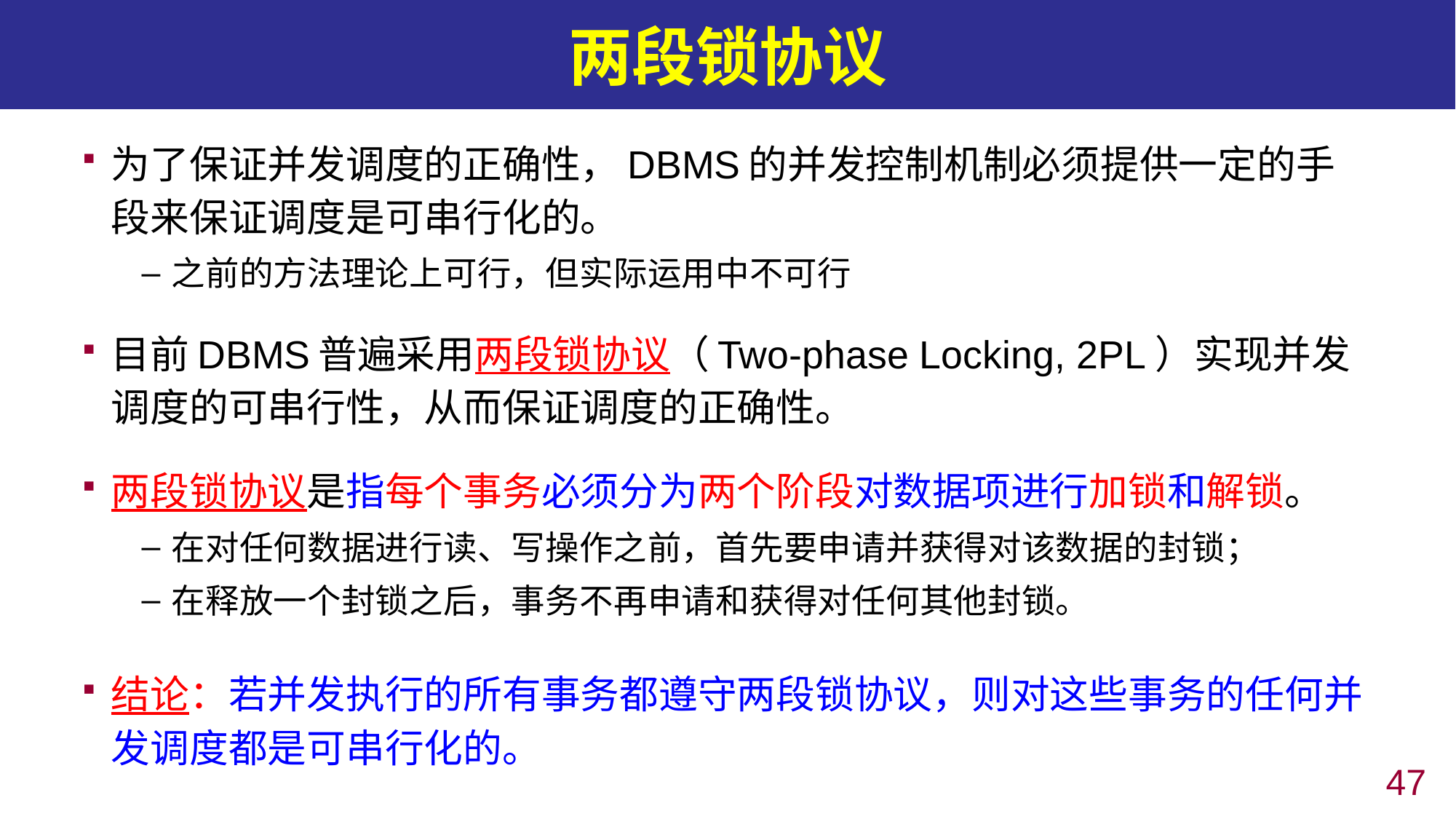

# 两段锁协议
为了保证并发调度的正确性，DBMS的并发控制机制必须提供一定的手段来保证调度是可串行化的。
之前的方法理论上可行，但实际运用中不可行

目前DBMS普遍采用两段锁协议（Two-phase Locking, 2PL）实现并发调度的可串行性，从而保证调度的正确性。

两段锁协议是指每个事务必须分为两个阶段对数据项进行加锁和解锁。
在对任何数据进行读、写操作之前，首先要申请并获得对该数据的封锁；
在释放一个封锁之后，事务不再申请和获得对任何其他封锁。

结论：若并发执行的所有事务都遵守两段锁协议，则对这些事务的任何并发调度都是可串行化的。

47